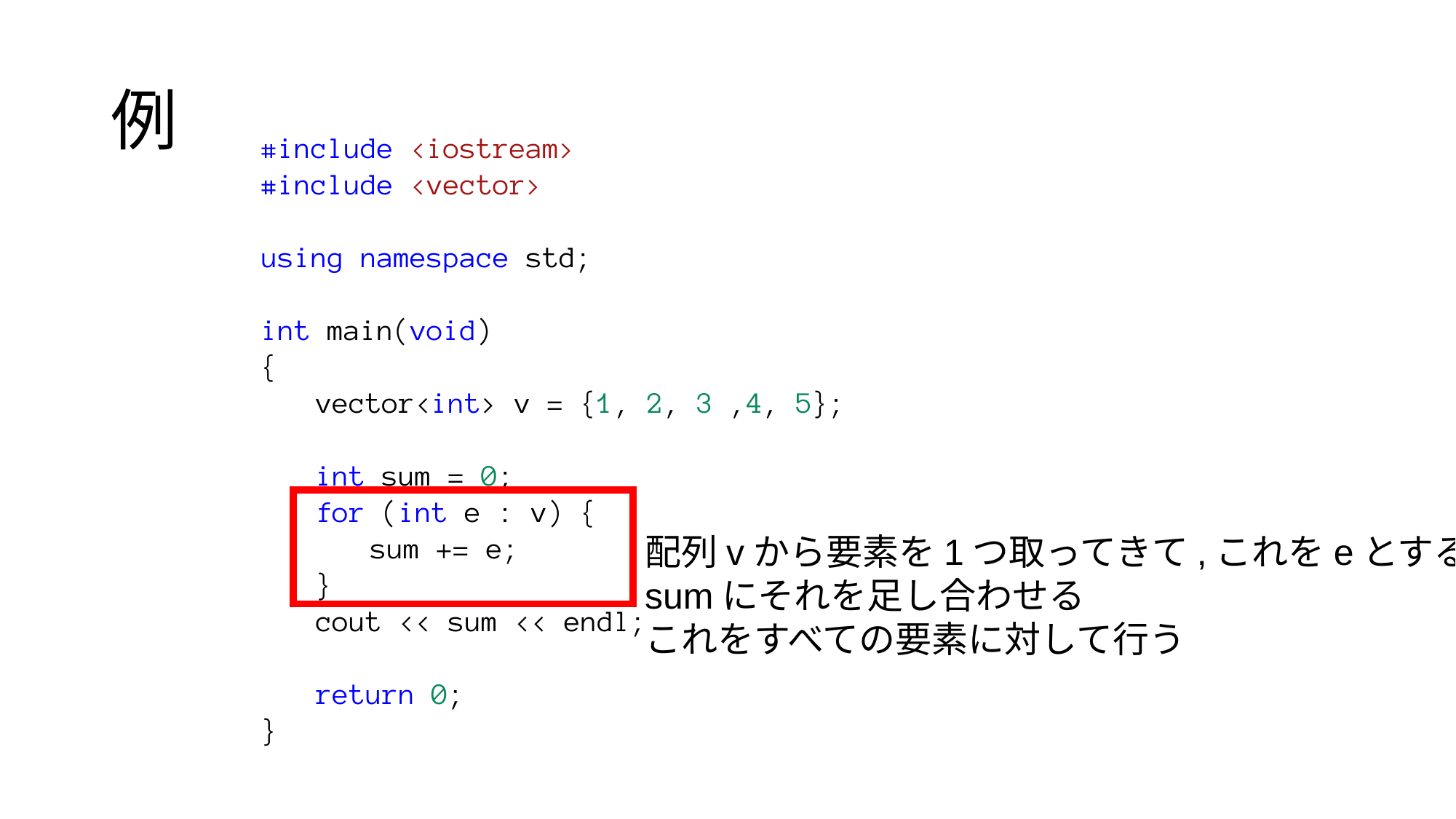

# 例
#include <iostream>
#include <vector>
using namespace std;
int main(void)
{
vector<int> v = {1, 2, 3 ,4, 5};
int sum = 0;
for (int e : v) {
sum += e;
}
cout << sum << endl;
return 0;
}

配列vから要素を1つ取ってきて,これをeとする.
sumにそれを足し合わせる
これをすべての要素に対して行う